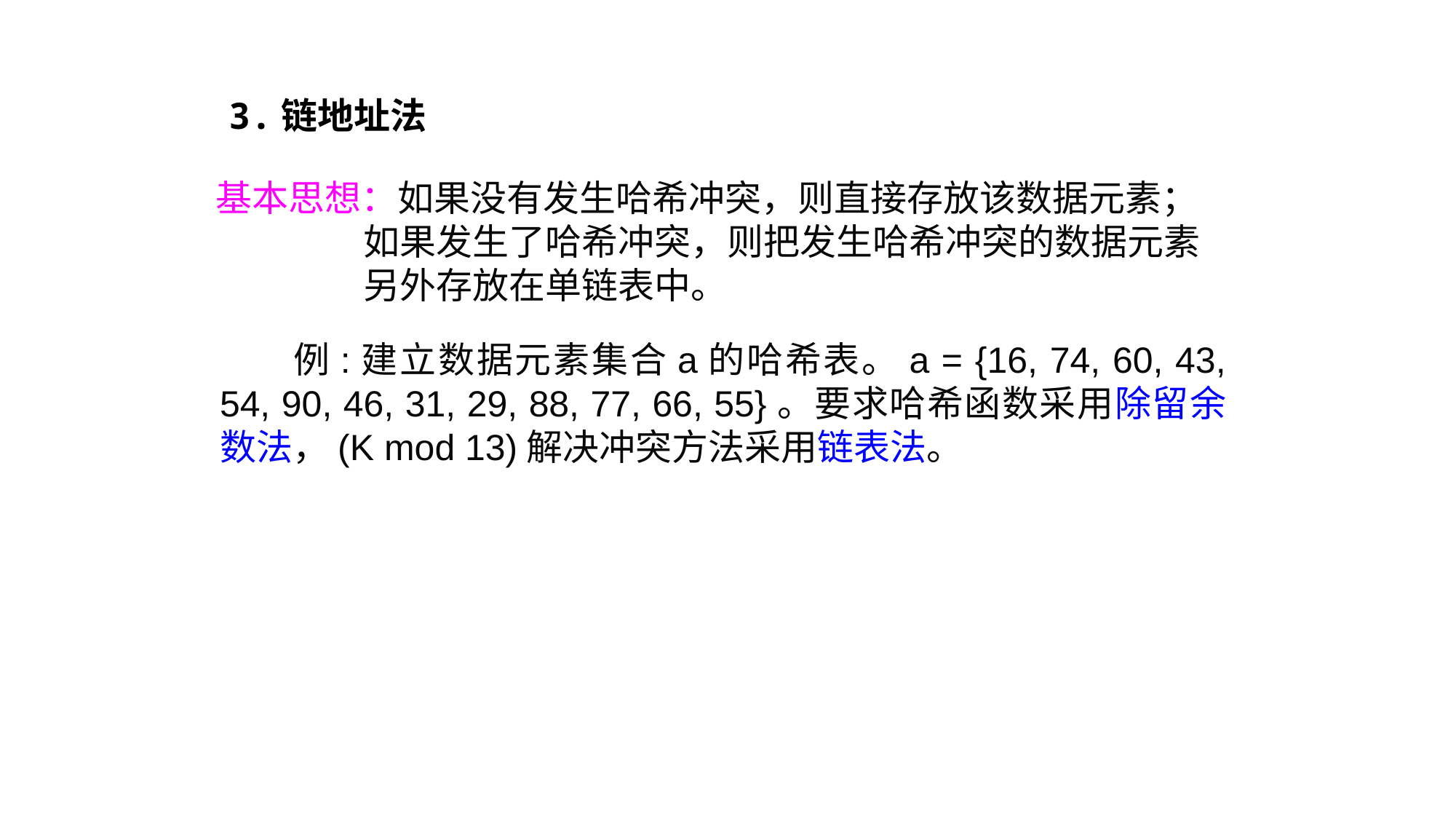

3.链地址法
基本思想：如果没有发生哈希冲突，则直接存放该数据元素；如果发生了哈希冲突，则把发生哈希冲突的数据元素另外存放在单链表中。
   例:建立数据元素集合a的哈希表。a = {16, 74, 60, 43, 54, 90, 46, 31, 29, 88, 77, 66, 55}。要求哈希函数采用除留余数法，(K mod 13)解决冲突方法采用链表法。